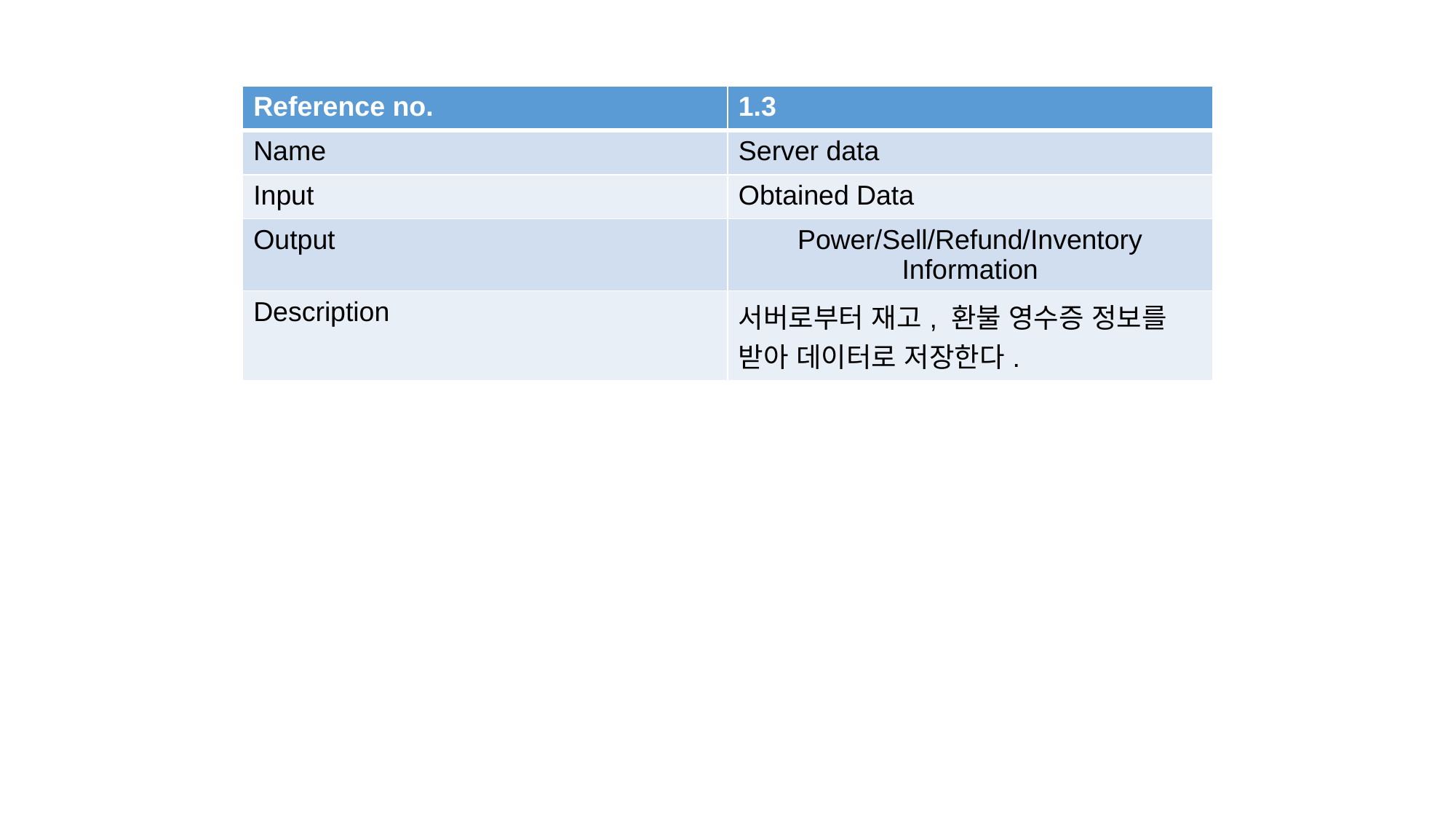

| Reference no. | 1.3 |
| --- | --- |
| Name | Server data |
| Input | Obtained Data |
| Output | Power/Sell/Refund/Inventory Information |
| Description | 서버로부터 재고, 환불 영수증 정보를 받아 데이터로 저장한다. |